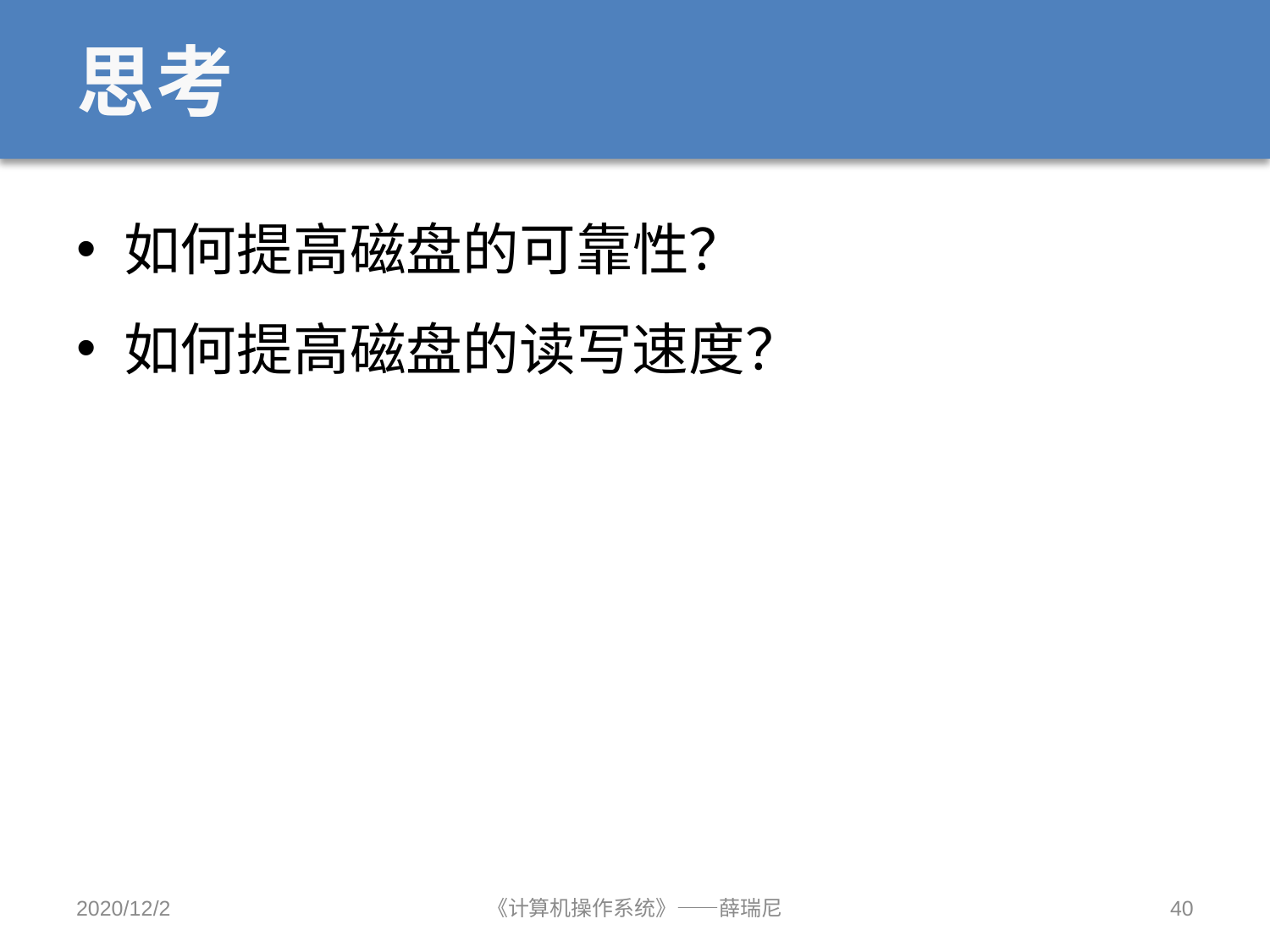

# 思考
如何提高磁盘的可靠性？
如何提高磁盘的读写速度？
2020/12/2
《计算机操作系统》——薛瑞尼
40